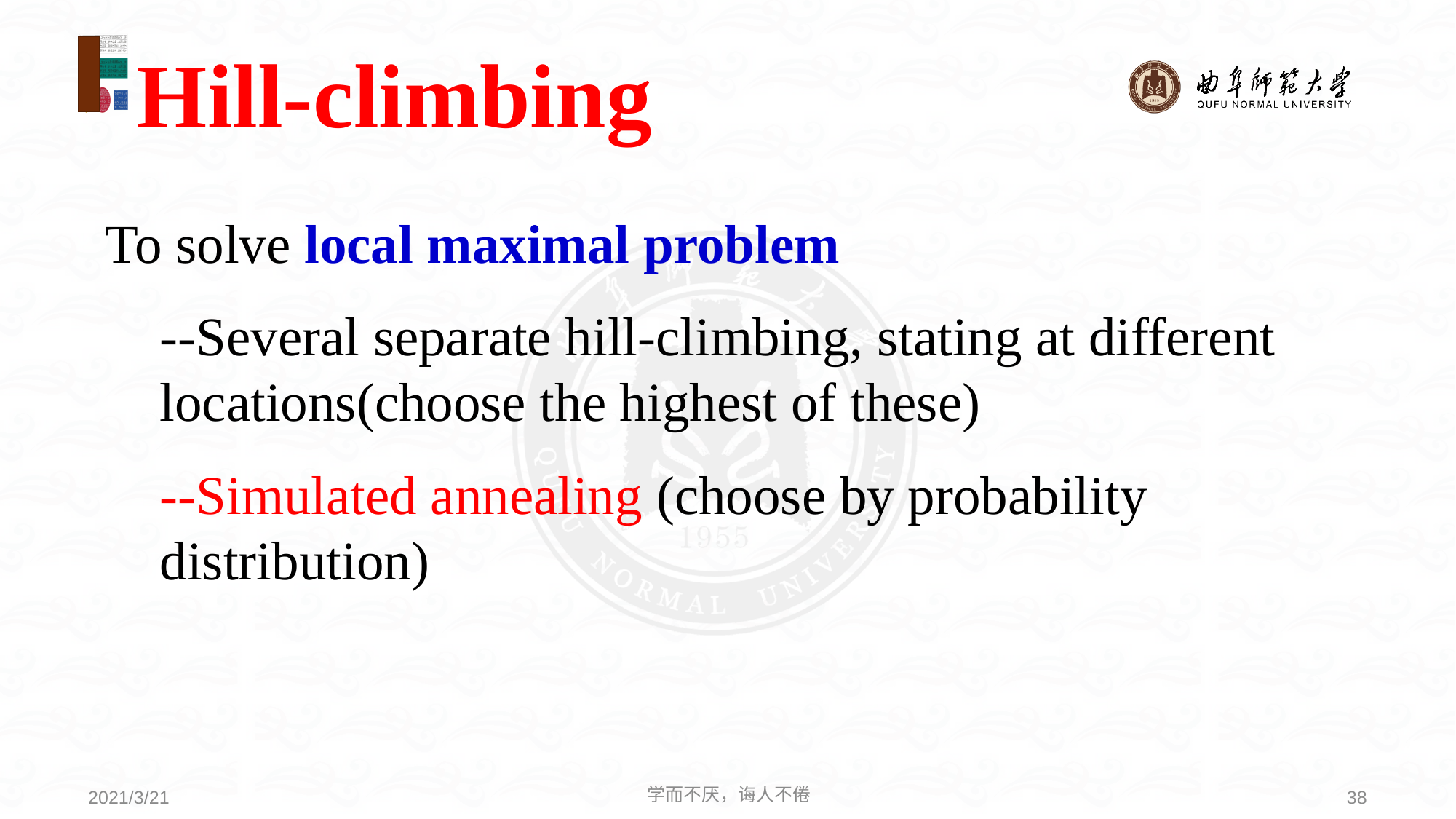

Hill-climbing
To solve local maximal problem
--Several separate hill-climbing, stating at different locations(choose the highest of these)
--Simulated annealing (choose by probability distribution)
学而不厌，诲人不倦
38
2021/3/21